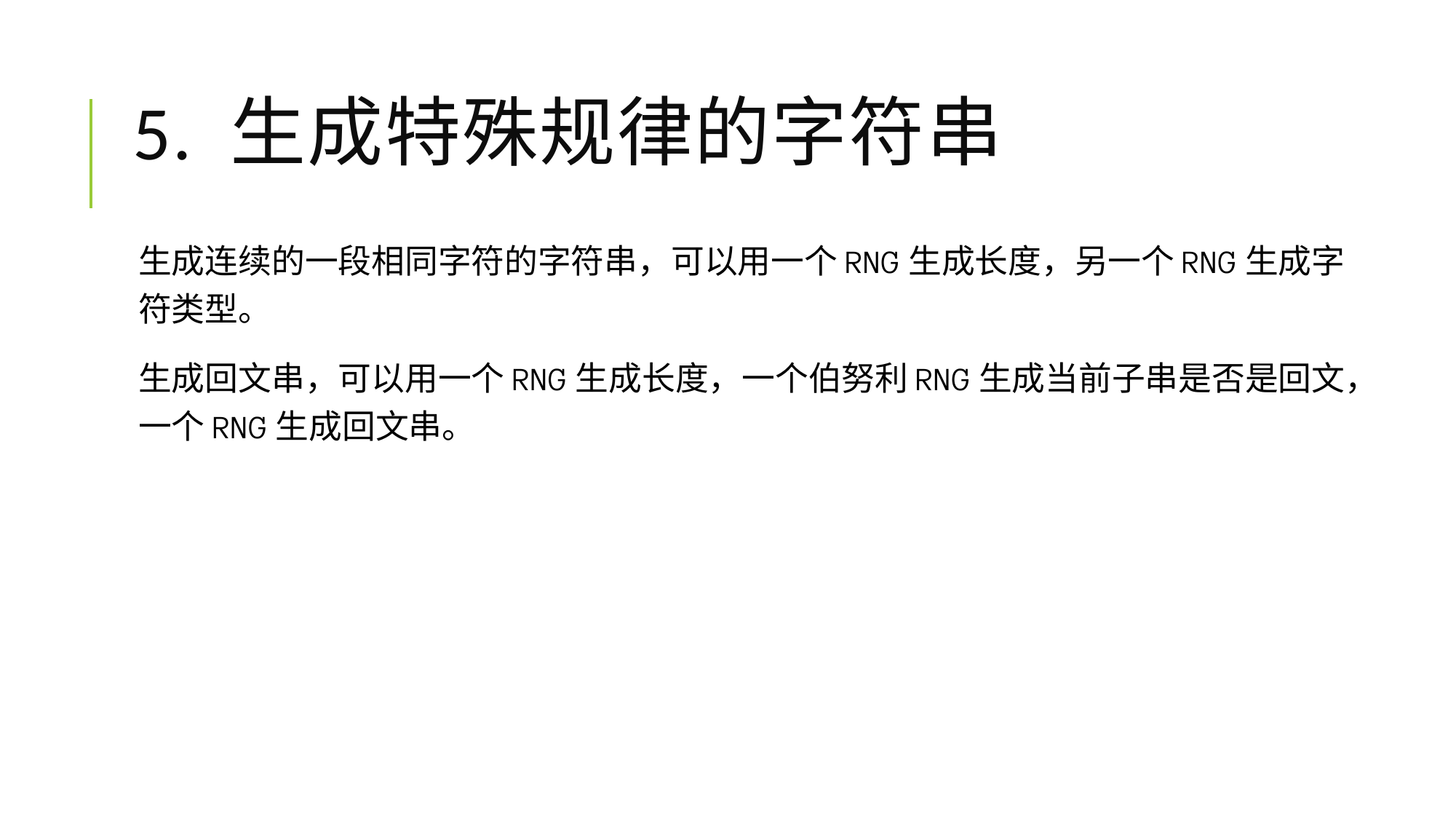

# 5. 生成特殊规律的字符串
生成连续的一段相同字符的字符串，可以用一个RNG生成长度，另一个RNG生成字符类型。
生成回文串，可以用一个RNG生成长度，一个伯努利RNG生成当前子串是否是回文，一个RNG生成回文串。